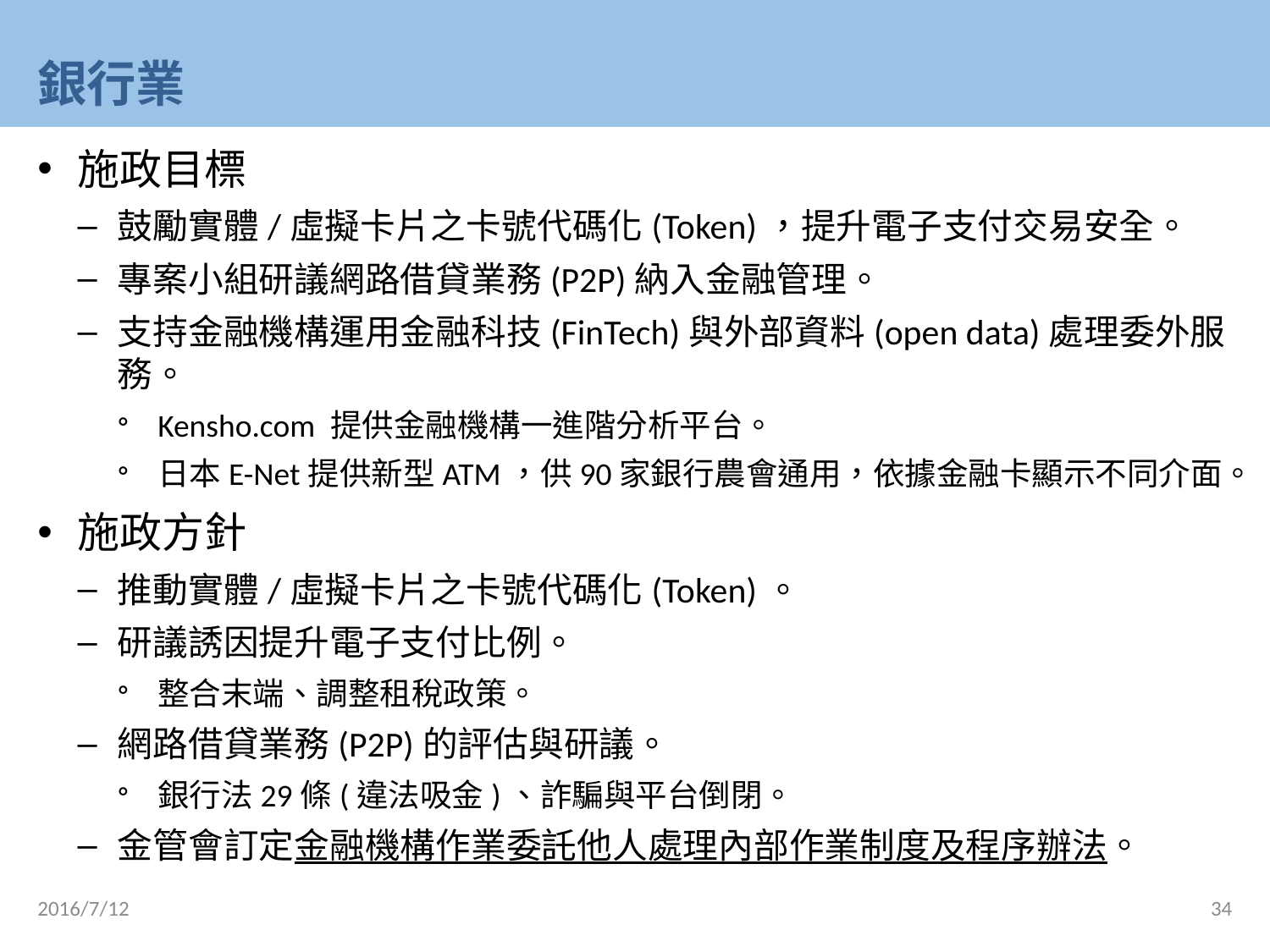

# 銀行業
施政目標
鼓勵實體/虛擬卡片之卡號代碼化(Token)，提升電子支付交易安全。
專案小組研議網路借貸業務(P2P)納入金融管理。
支持金融機構運用金融科技(FinTech)與外部資料(open data)處理委外服務。
Kensho.com 提供金融機構一進階分析平台。
日本E-Net提供新型ATM，供90家銀行農會通用，依據金融卡顯示不同介面。
施政方針
推動實體/虛擬卡片之卡號代碼化(Token)。
研議誘因提升電子支付比例。
整合末端、調整租稅政策。
網路借貸業務(P2P)的評估與研議。
銀行法29條(違法吸金)、詐騙與平台倒閉。
金管會訂定金融機構作業委託他人處理內部作業制度及程序辦法。

2016/7/12
34